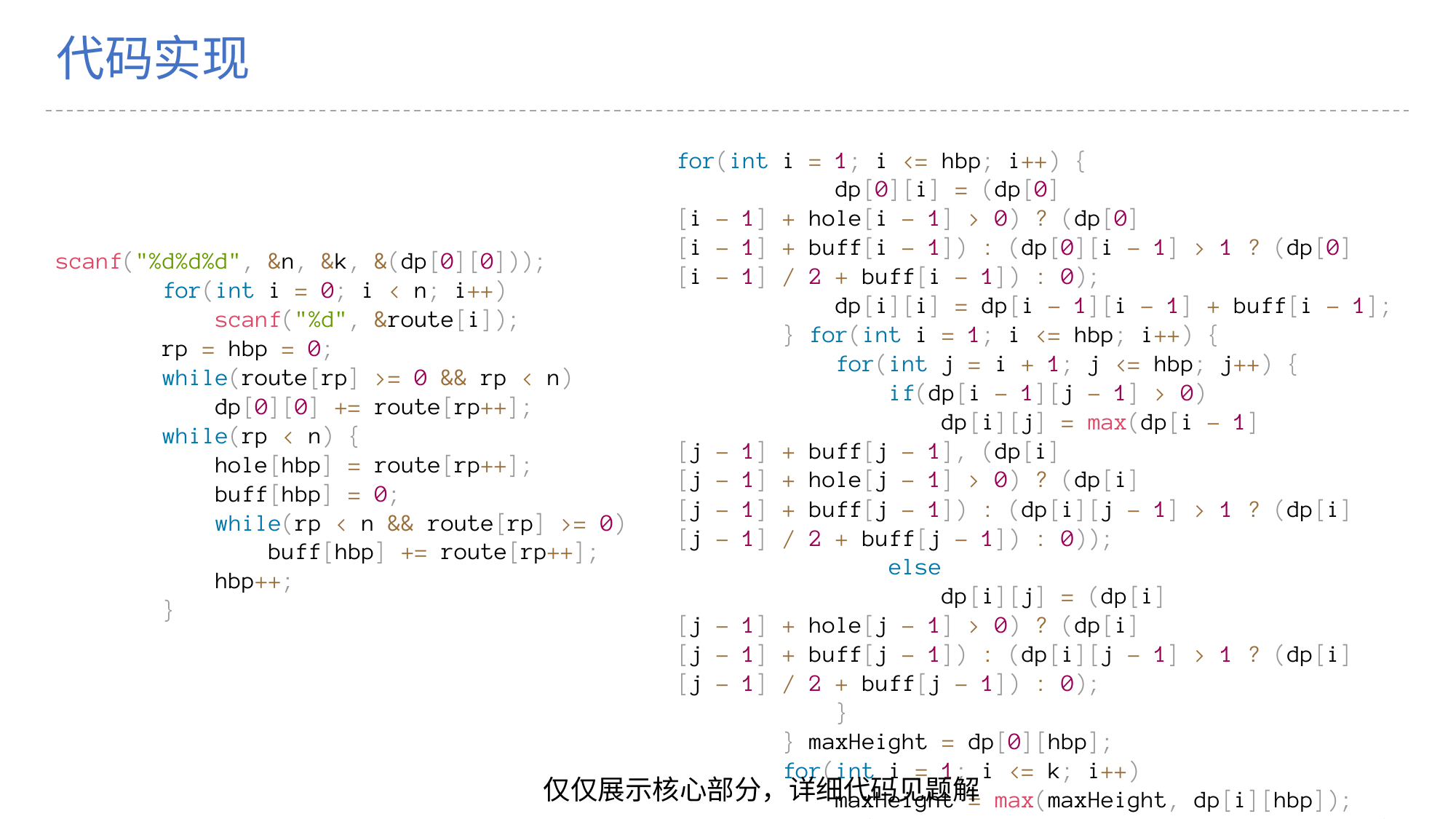

C

代码实现
for(int i = 1; i <= hbp; i++) {
            dp[0][i] = (dp[0][i - 1] + hole[i - 1] > 0) ? (dp[0][i - 1] + buff[i - 1]) : (dp[0][i - 1] > 1 ? (dp[0][i - 1] / 2 + buff[i - 1]) : 0);
            dp[i][i] = dp[i - 1][i - 1] + buff[i - 1];
        } for(int i = 1; i <= hbp; i++) {
            for(int j = i + 1; j <= hbp; j++) {
                if(dp[i - 1][j - 1] > 0)
                    dp[i][j] = max(dp[i - 1][j - 1] + buff[j - 1], (dp[i][j - 1] + hole[j - 1] > 0) ? (dp[i][j - 1] + buff[j - 1]) : (dp[i][j - 1] > 1 ? (dp[i][j - 1] / 2 + buff[j - 1]) : 0));
                else
                    dp[i][j] = (dp[i][j - 1] + hole[j - 1] > 0) ? (dp[i][j - 1] + buff[j - 1]) : (dp[i][j - 1] > 1 ? (dp[i][j - 1] / 2 + buff[j - 1]) : 0);
            }
        } maxHeight = dp[0][hbp];
        for(int i = 1; i <= k; i++)
            maxHeight = max(maxHeight, dp[i][hbp]);
        printf("%d\n", maxHeight > 0 ? maxHeight : -1);
scanf("%d%d%d", &n, &k, &(dp[0][0]));
        for(int i = 0; i < n; i++)
            scanf("%d", &route[i]);
        rp = hbp = 0;
        while(route[rp] >= 0 && rp < n)
            dp[0][0] += route[rp++];
        while(rp < n) {
            hole[hbp] = route[rp++];
            buff[hbp] = 0;
            while(rp < n && route[rp] >= 0)
                buff[hbp] += route[rp++];
            hbp++;
        }
仅仅展示核心部分，详细代码见题解